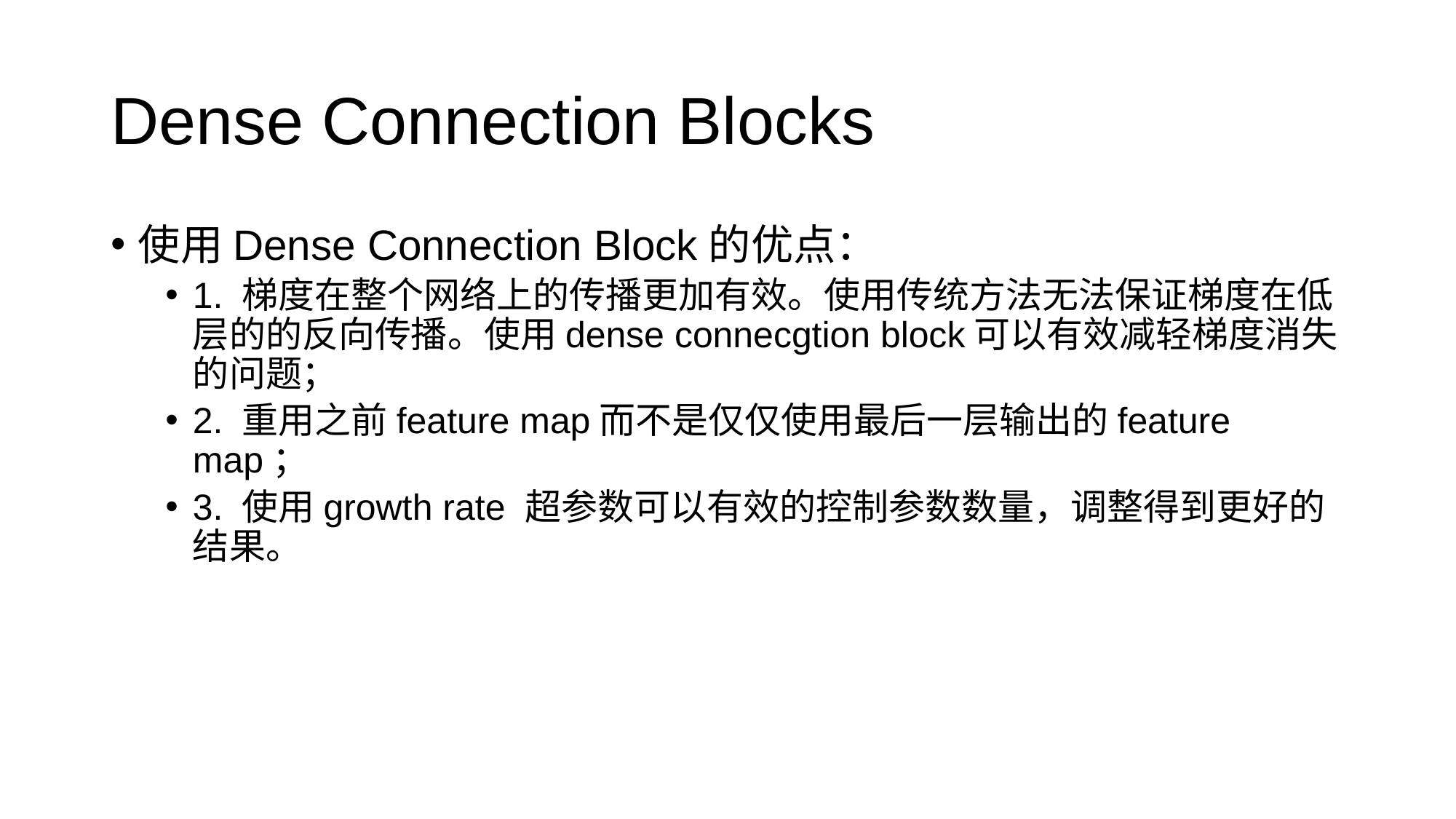

# Dense Connection Blocks
使用Dense Connection Block的优点：
1. 梯度在整个网络上的传播更加有效。使用传统方法无法保证梯度在低层的的反向传播。使用dense connecgtion block可以有效减轻梯度消失的问题；
2. 重用之前feature map而不是仅仅使用最后一层输出的feature map；
3. 使用growth rate 超参数可以有效的控制参数数量，调整得到更好的结果。